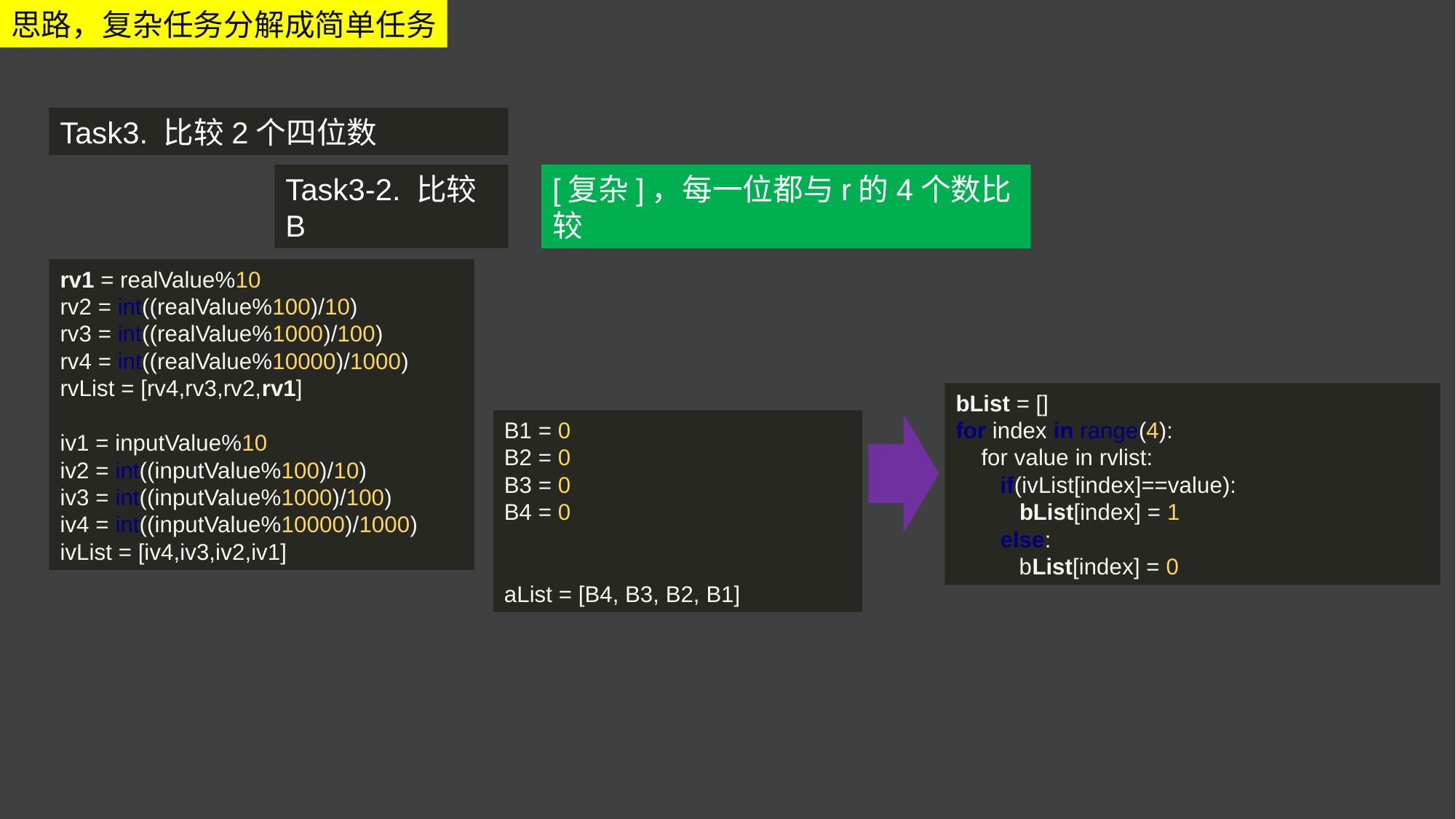

思路，复杂任务分解成简单任务
Task3. 比较2个四位数
Task3-2. 比较B
[复杂]，每一位都与r的4个数比较
rv1 = realValue%10
rv2 = int((realValue%100)/10)
rv3 = int((realValue%1000)/100)
rv4 = int((realValue%10000)/1000)
rvList = [rv4,rv3,rv2,rv1]
iv1 = inputValue%10
iv2 = int((inputValue%100)/10)
iv3 = int((inputValue%1000)/100)
iv4 = int((inputValue%10000)/1000)
ivList = [iv4,iv3,iv2,iv1]
bList = []
for index in range(4):
    for value in rvlist:
       if(ivList[index]==value):
          bList[index] = 1
       else:
          bList[index] = 0
B1 = 0
B2 = 0
B3 = 0
B4 = 0
aList = [B4, B3, B2, B1]